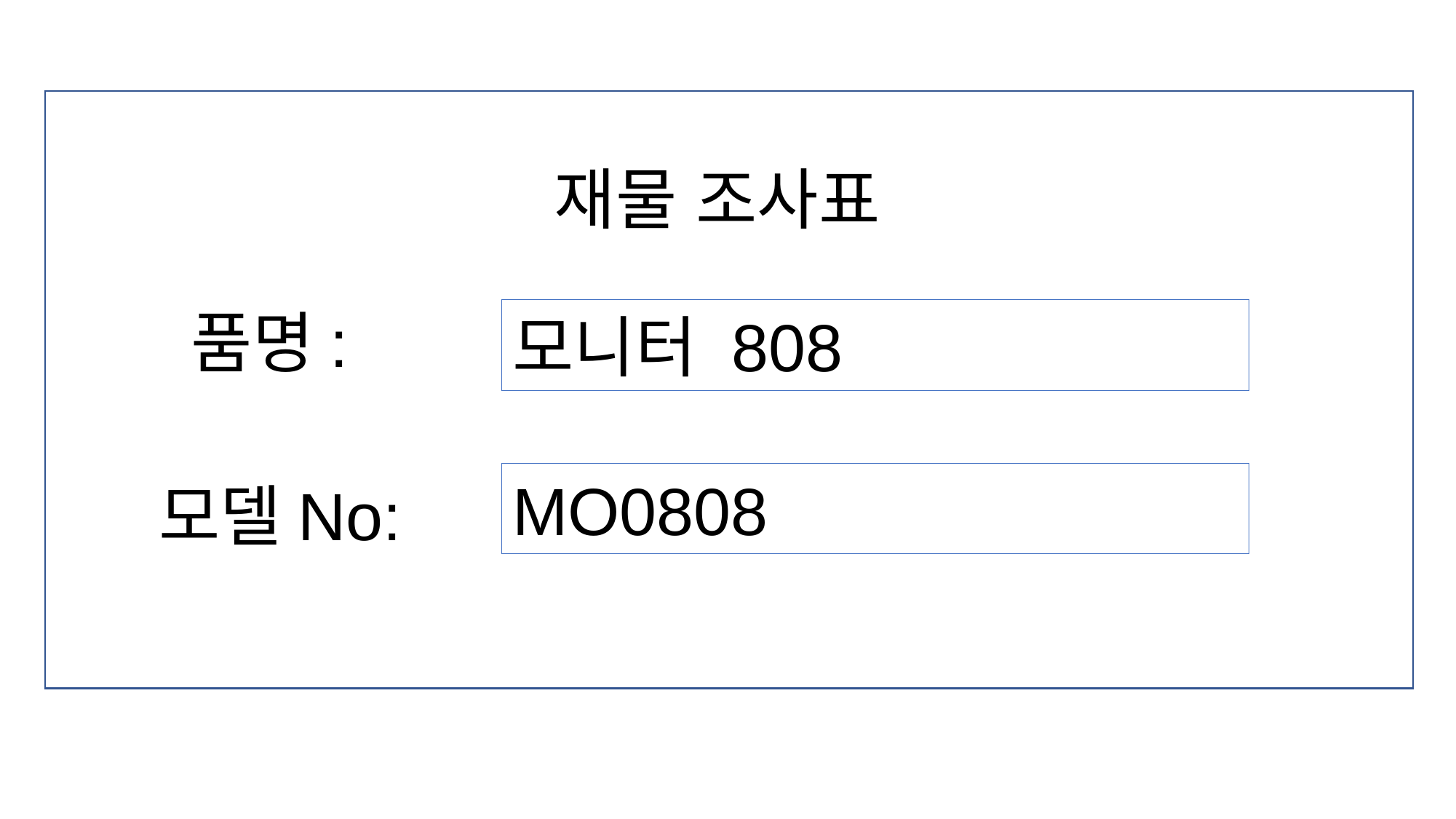

재물 조사표
품명:
모니터 808
MO0808
모델No: